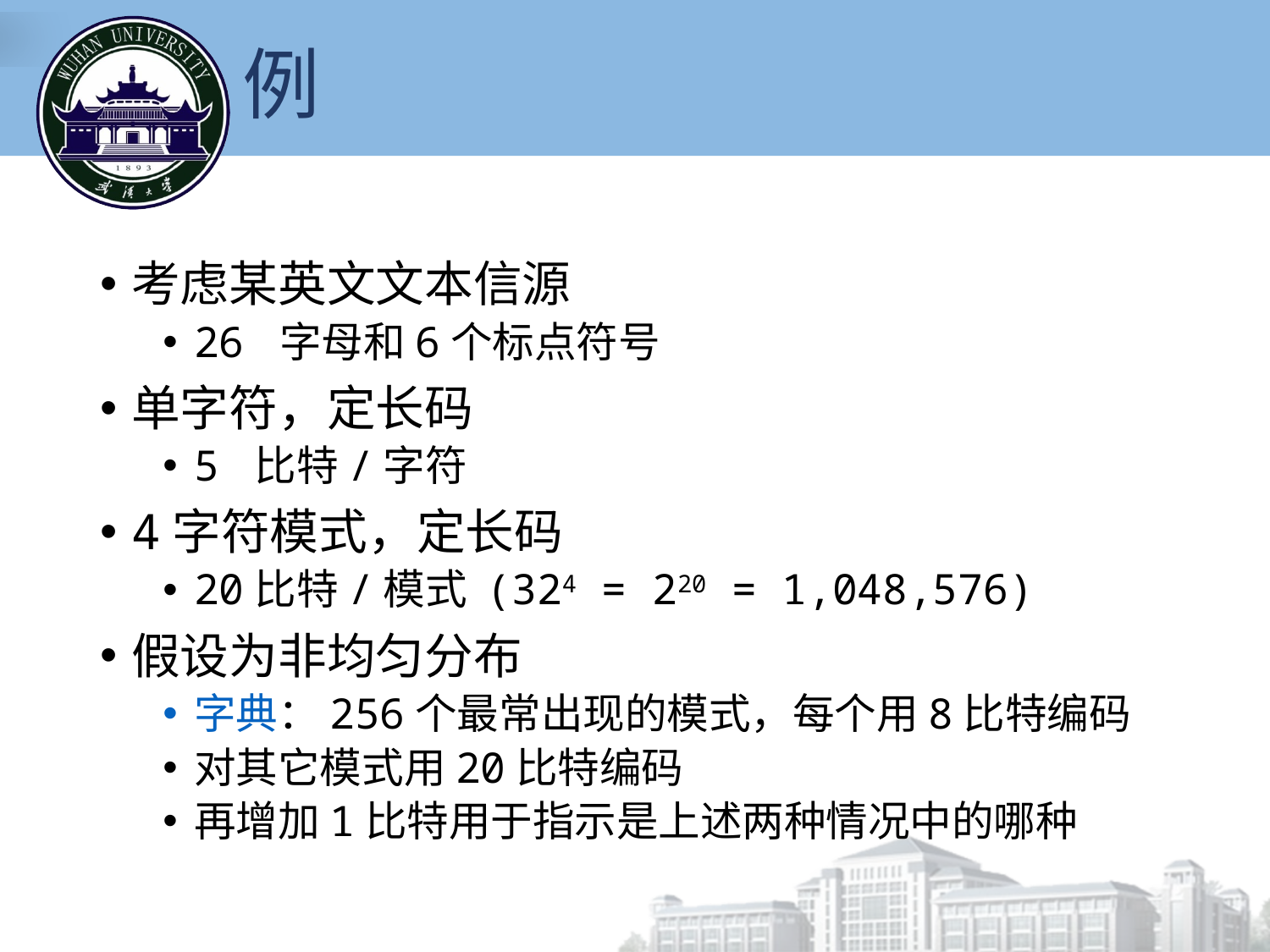

# 例
考虑某英文文本信源
26 字母和6个标点符号
单字符，定长码
5 比特/字符
4字符模式，定长码
20比特/模式 (324 = 220 = 1,048,576)
假设为非均匀分布
字典：256个最常出现的模式，每个用8比特编码
对其它模式用20比特编码
再增加1比特用于指示是上述两种情况中的哪种